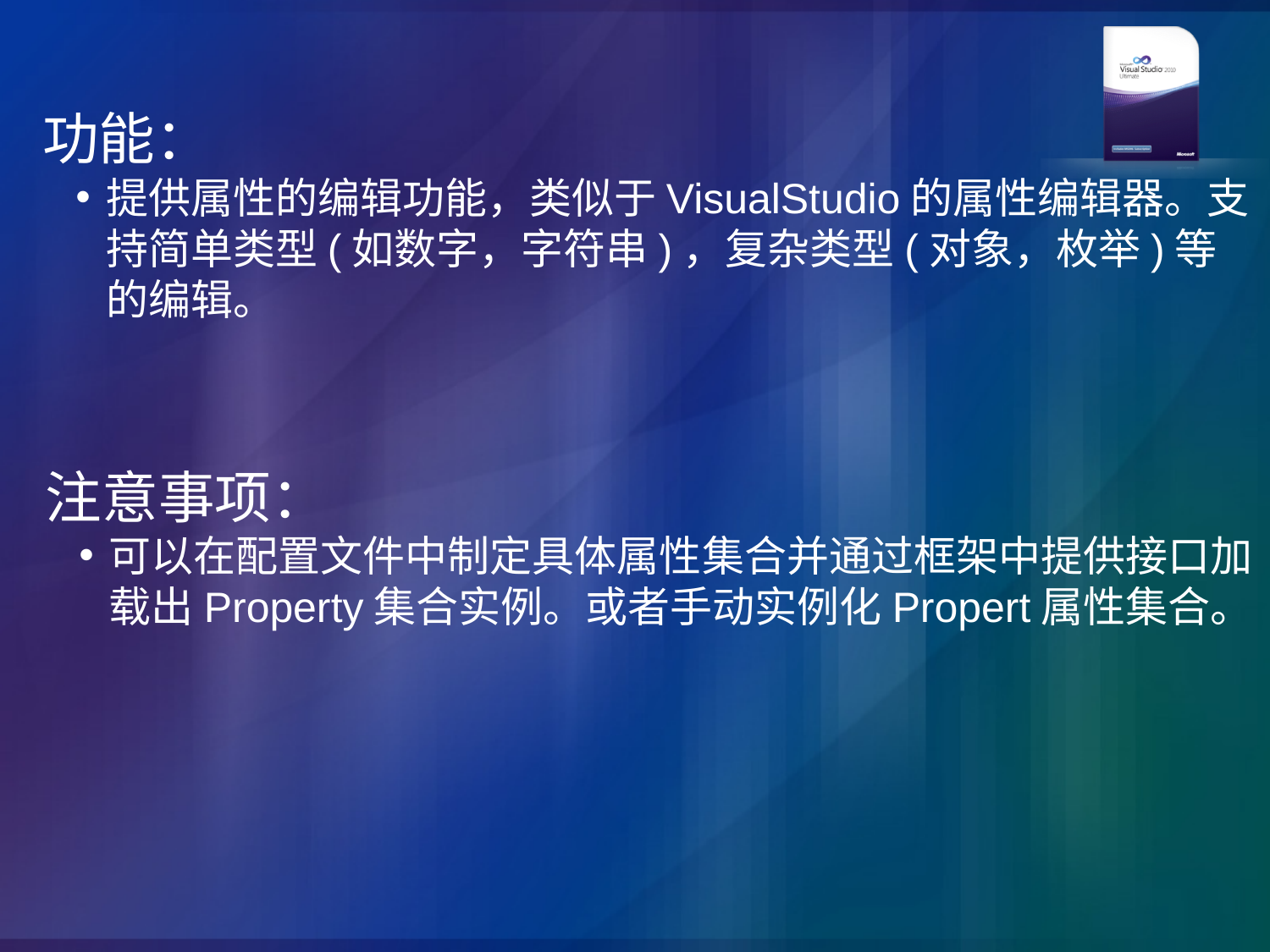

功能：
提供属性的编辑功能，类似于VisualStudio的属性编辑器。支持简单类型(如数字，字符串)，复杂类型(对象，枚举)等的编辑。

注意事项：
可以在配置文件中制定具体属性集合并通过框架中提供接口加载出Property集合实例。或者手动实例化Propert属性集合。